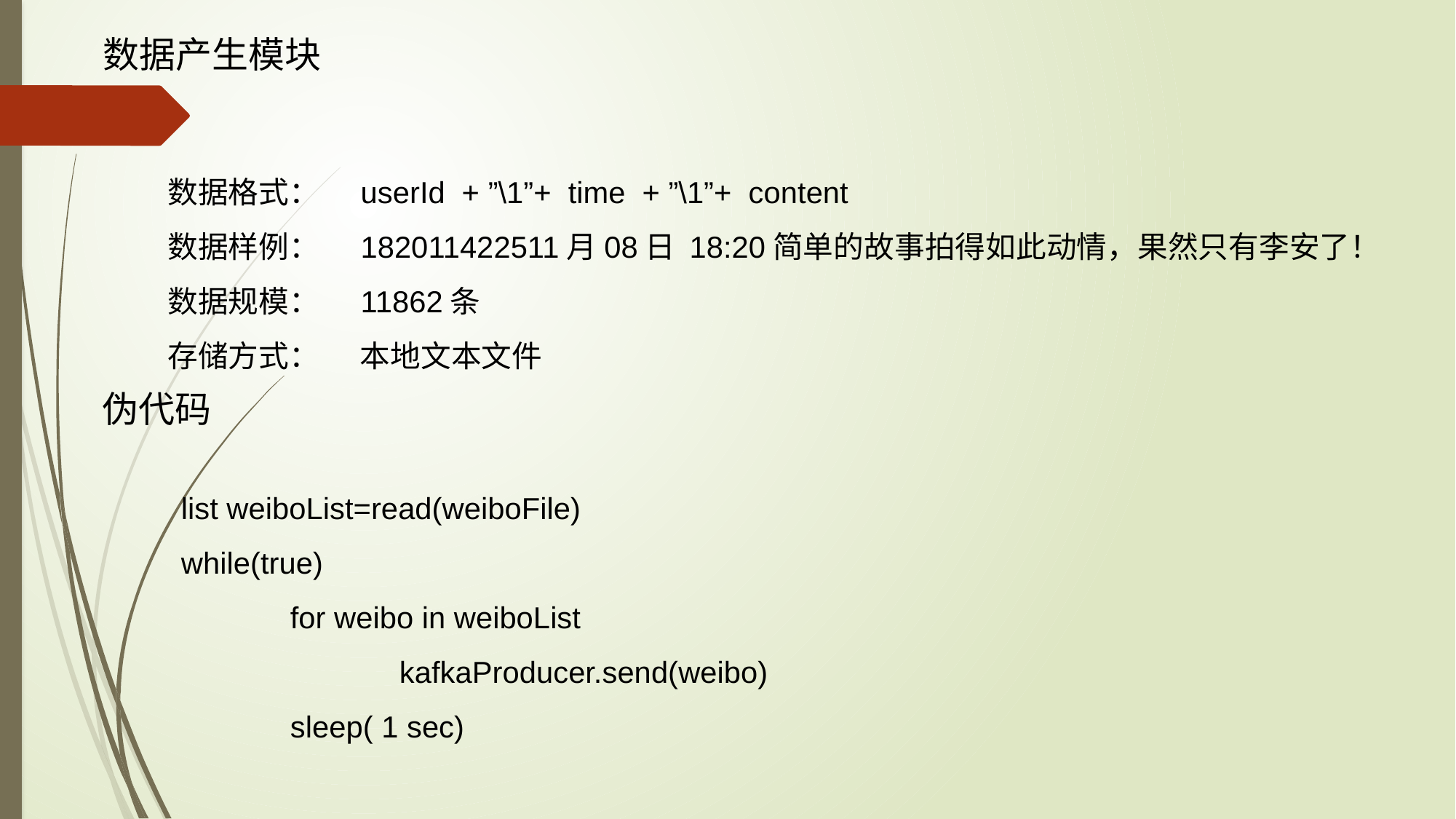

数据产生模块
数据格式：     userId  + ”\1”+  time  + ”\1”+  content
数据样例：     182011422511月08日 18:20简单的故事拍得如此动情，果然只有李安了！
数据规模：     11862条
存储方式：      本地文本文件
伪代码
list weiboList=read(weiboFile)
while(true)
	for weibo in weiboList
		kafkaProducer.send(weibo)
	sleep( 1 sec)